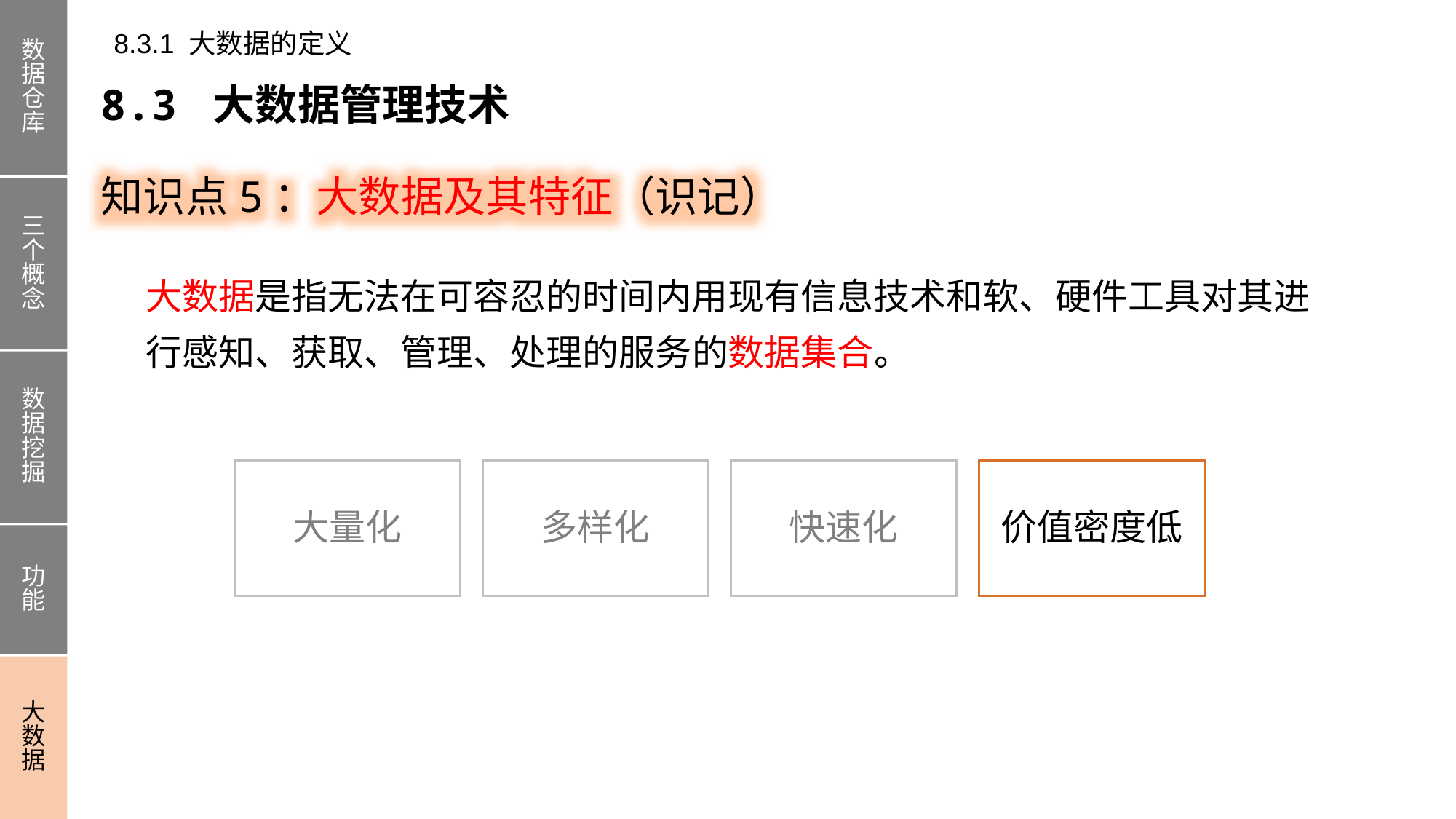

数据仓库
三个概念
数据挖掘
功能
大数据
8.3.1 大数据的定义
8.3 大数据管理技术
知识点5：大数据及其特征（识记）
大数据是指无法在可容忍的时间内用现有信息技术和软、硬件工具对其进行感知、获取、管理、处理的服务的数据集合。
大量化
多样化
快速化
价值密度低